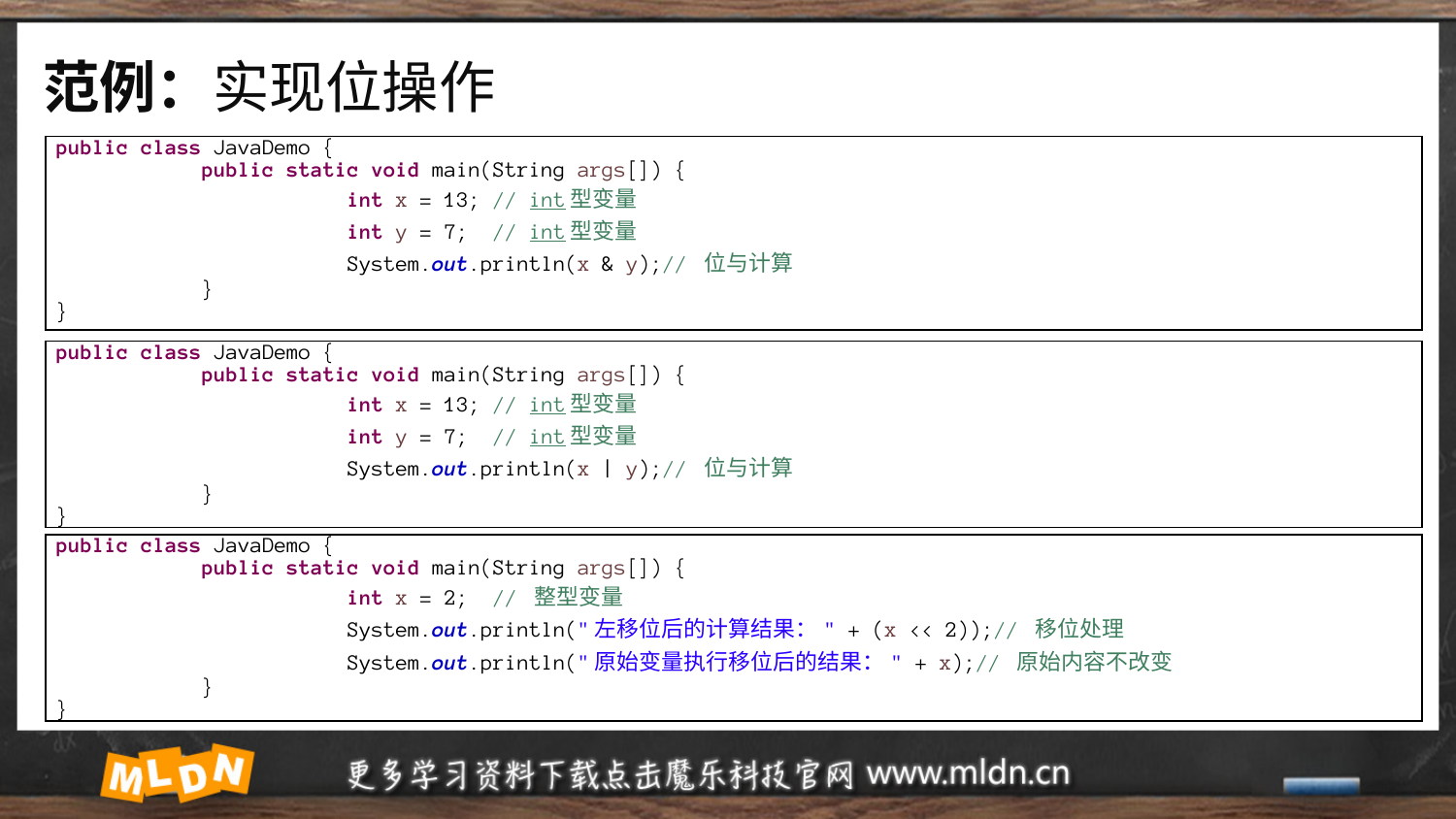

# 范例：实现位操作
| public class JavaDemo { public static void main(String args[]) { int x = 13; // int型变量 int y = 7; // int型变量 System.out.println(x & y);// 位与计算 } } |
| --- |
| public class JavaDemo { public static void main(String args[]) { int x = 13; // int型变量 int y = 7; // int型变量 System.out.println(x | y);// 位与计算 } } |
| --- |
| public class JavaDemo { public static void main(String args[]) { int x = 2; // 整型变量 System.out.println("左移位后的计算结果：" + (x << 2));// 移位处理 System.out.println("原始变量执行移位后的结果：" + x);// 原始内容不改变 } } |
| --- |